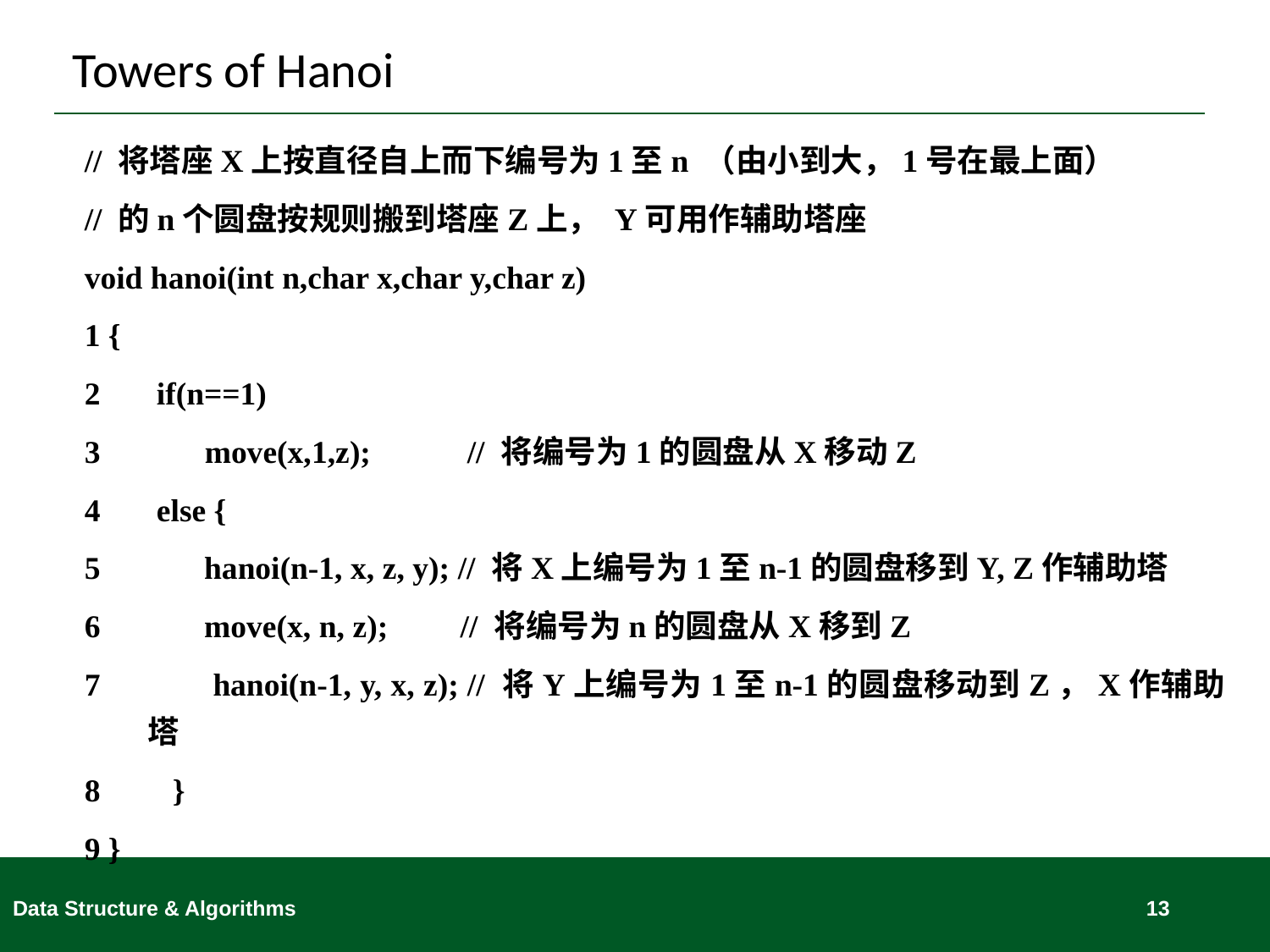

# Towers of Hanoi
// 将塔座X上按直径自上而下编号为1至n （由小到大，1号在最上面）
// 的n个圆盘按规则搬到塔座Z上， Y可用作辅助塔座
void hanoi(int n,char x,char y,char z)
1 {
2       if(n==1)
3             move(x,1,z);            // 将编号为1的圆盘从X移动Z
4       else {
       hanoi(n-1, x, z, y); // 将X上编号为1至n-1的圆盘移到Y, Z作辅助塔
       move(x, n, z);         // 将编号为n的圆盘从X移到Z
7             hanoi(n-1, y, x, z); // 将Y上编号为1至n-1的圆盘移动到Z，X作辅助塔
8         }
9 }
Data Structure & Algorithms
13